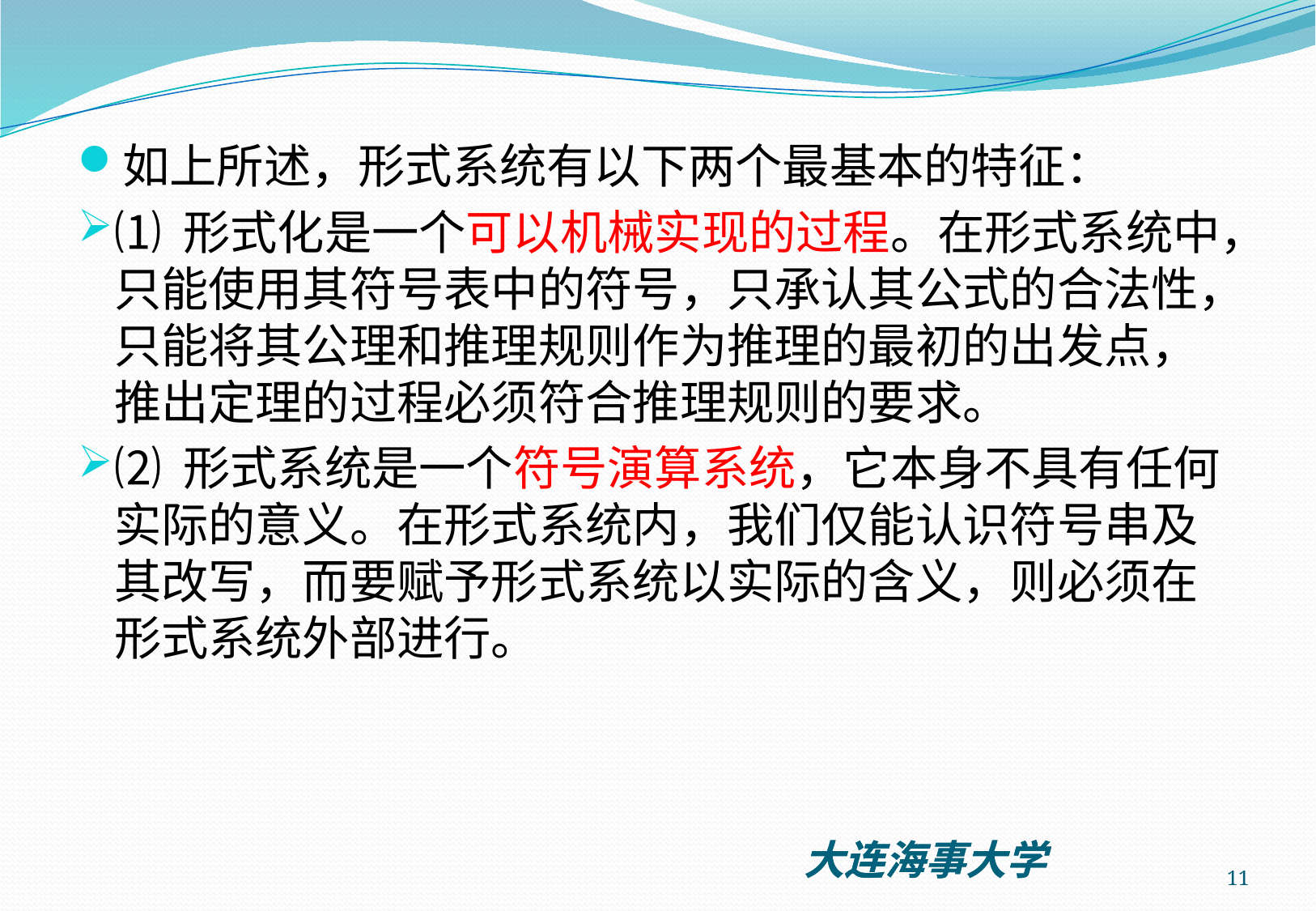

如上所述，形式系统有以下两个最基本的特征：
⑴ 形式化是一个可以机械实现的过程。在形式系统中，只能使用其符号表中的符号，只承认其公式的合法性，只能将其公理和推理规则作为推理的最初的出发点，推出定理的过程必须符合推理规则的要求。
⑵ 形式系统是一个符号演算系统，它本身不具有任何实际的意义。在形式系统内，我们仅能认识符号串及其改写，而要赋予形式系统以实际的含义，则必须在形式系统外部进行。
11